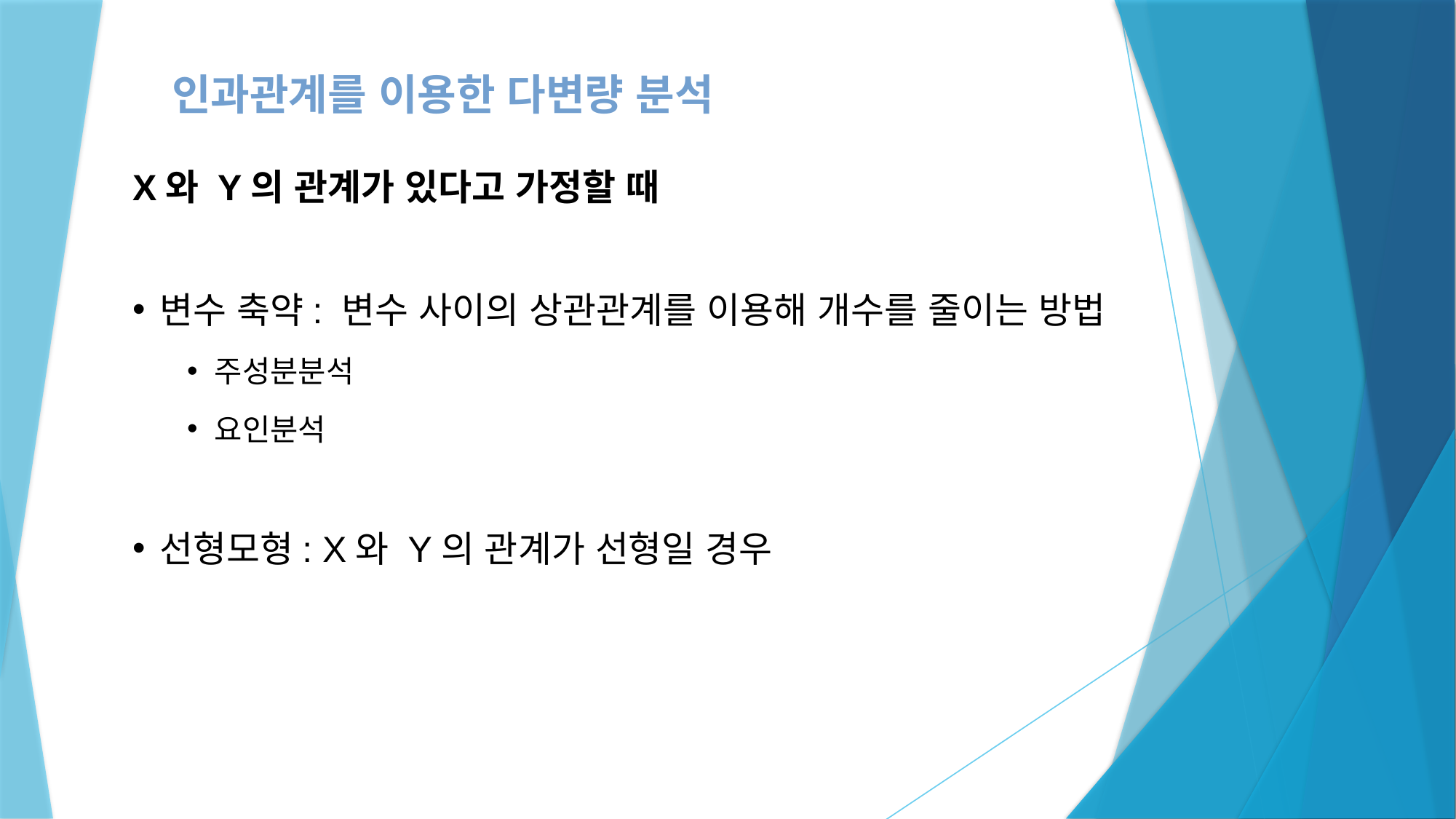

인과관계를 이용한 다변량 분석
X와 Y의 관계가 있다고 가정할 때

변수 축약: 변수 사이의 상관관계를 이용해 개수를 줄이는 방법
주성분분석
요인분석

선형모형: X와 Y의 관계가 선형일 경우